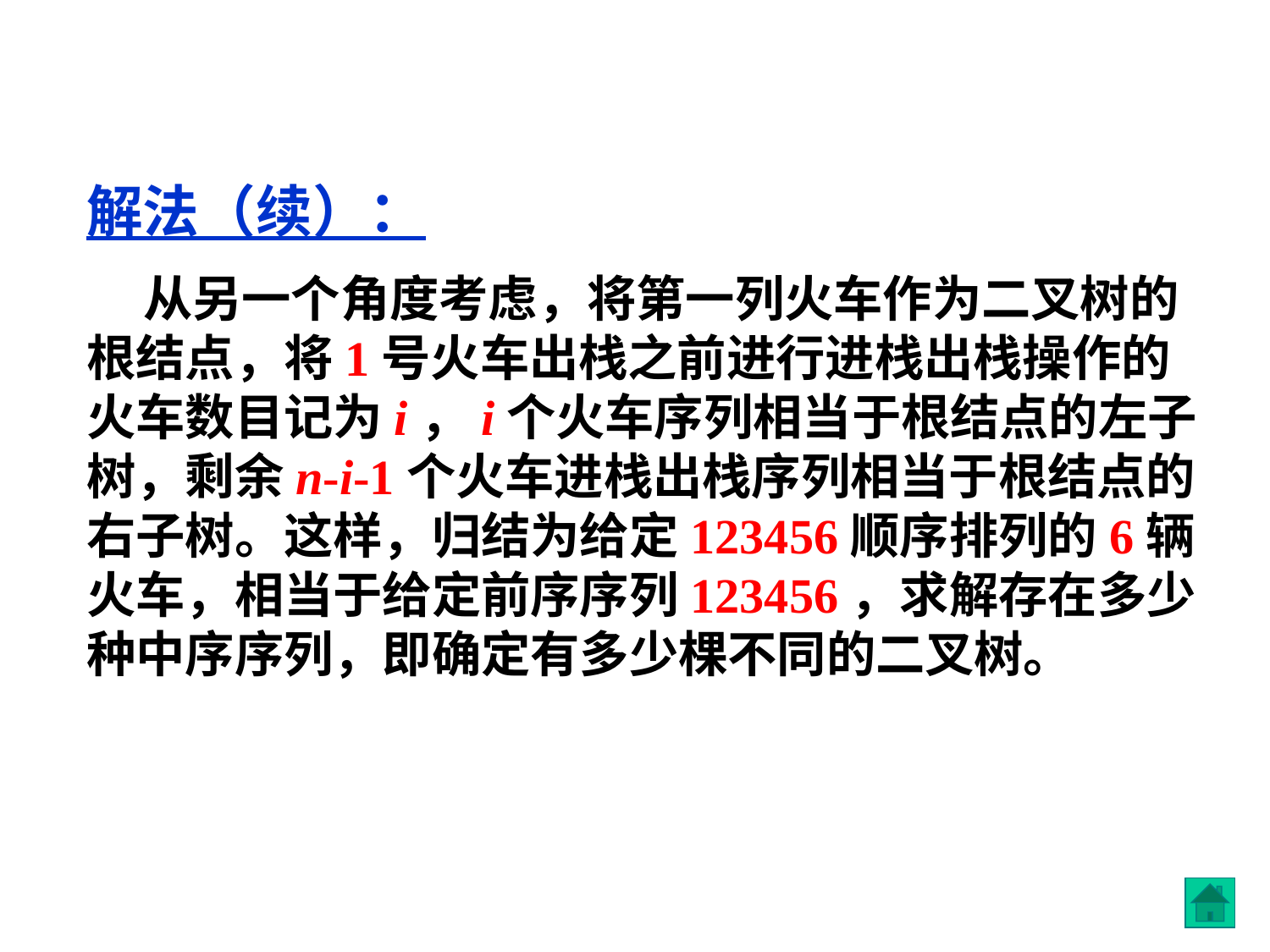

解法（续）：
    从另一个角度考虑，将第一列火车作为二叉树的根结点，将1号火车出栈之前进行进栈出栈操作的火车数目记为i，i个火车序列相当于根结点的左子树，剩余n-i-1个火车进栈出栈序列相当于根结点的右子树。这样，归结为给定123456顺序排列的6辆火车，相当于给定前序序列123456，求解存在多少种中序序列，即确定有多少棵不同的二叉树。